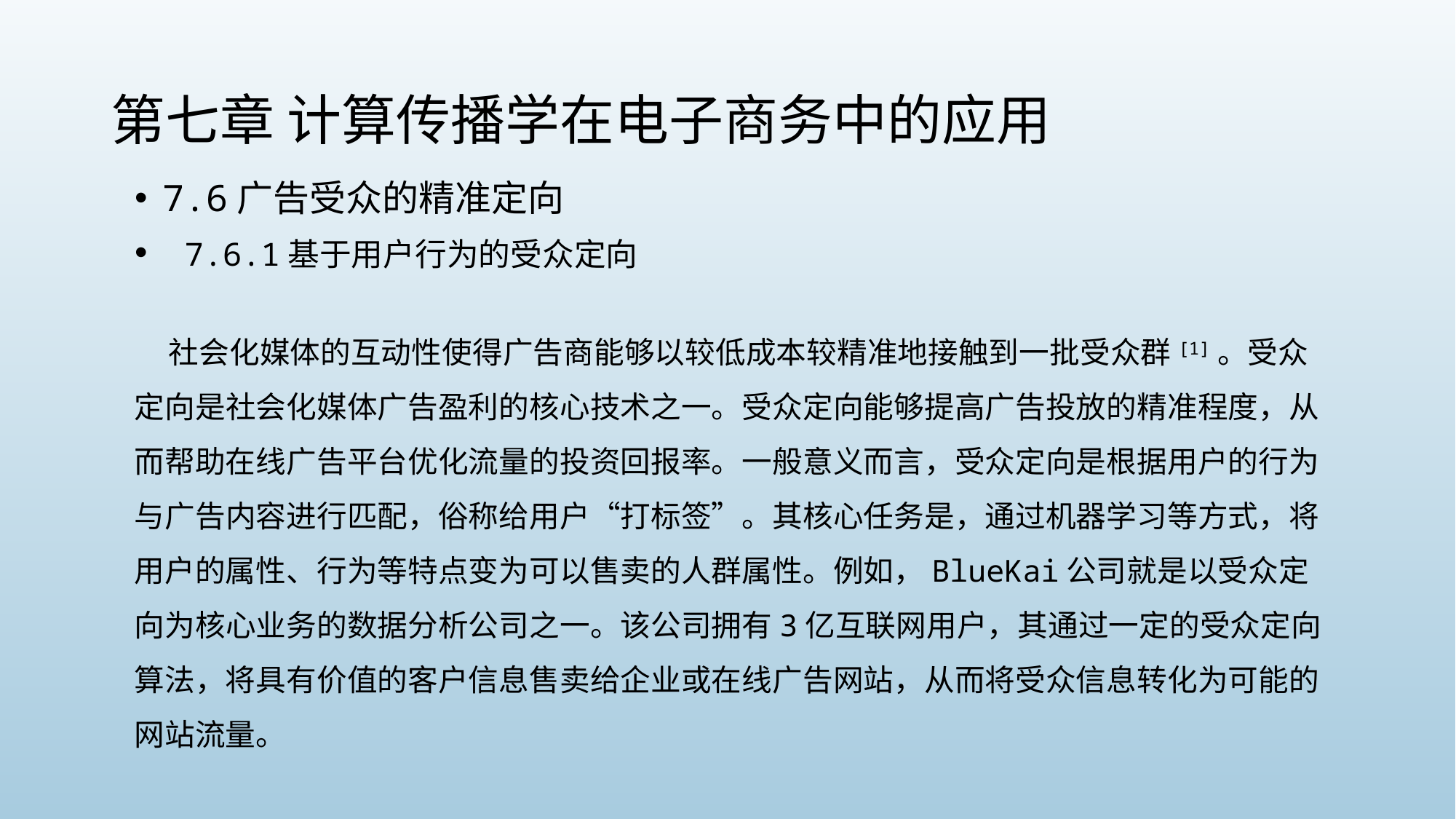

# 第七章 计算传播学在电子商务中的应用
7.6广告受众的精准定向
 7.6.1基于用户行为的受众定向
    社会化媒体的互动性使得广告商能够以较低成本较精准地接触到一批受众群[1]。受众定向是社会化媒体广告盈利的核心技术之一。受众定向能够提高广告投放的精准程度，从而帮助在线广告平台优化流量的投资回报率。一般意义而言，受众定向是根据用户的行为与广告内容进行匹配，俗称给用户“打标签”。其核心任务是，通过机器学习等方式，将用户的属性、行为等特点变为可以售卖的人群属性。例如，BlueKai公司就是以受众定向为核心业务的数据分析公司之一。该公司拥有3亿互联网用户，其通过一定的受众定向算法，将具有价值的客户信息售卖给企业或在线广告网站，从而将受众信息转化为可能的网站流量。